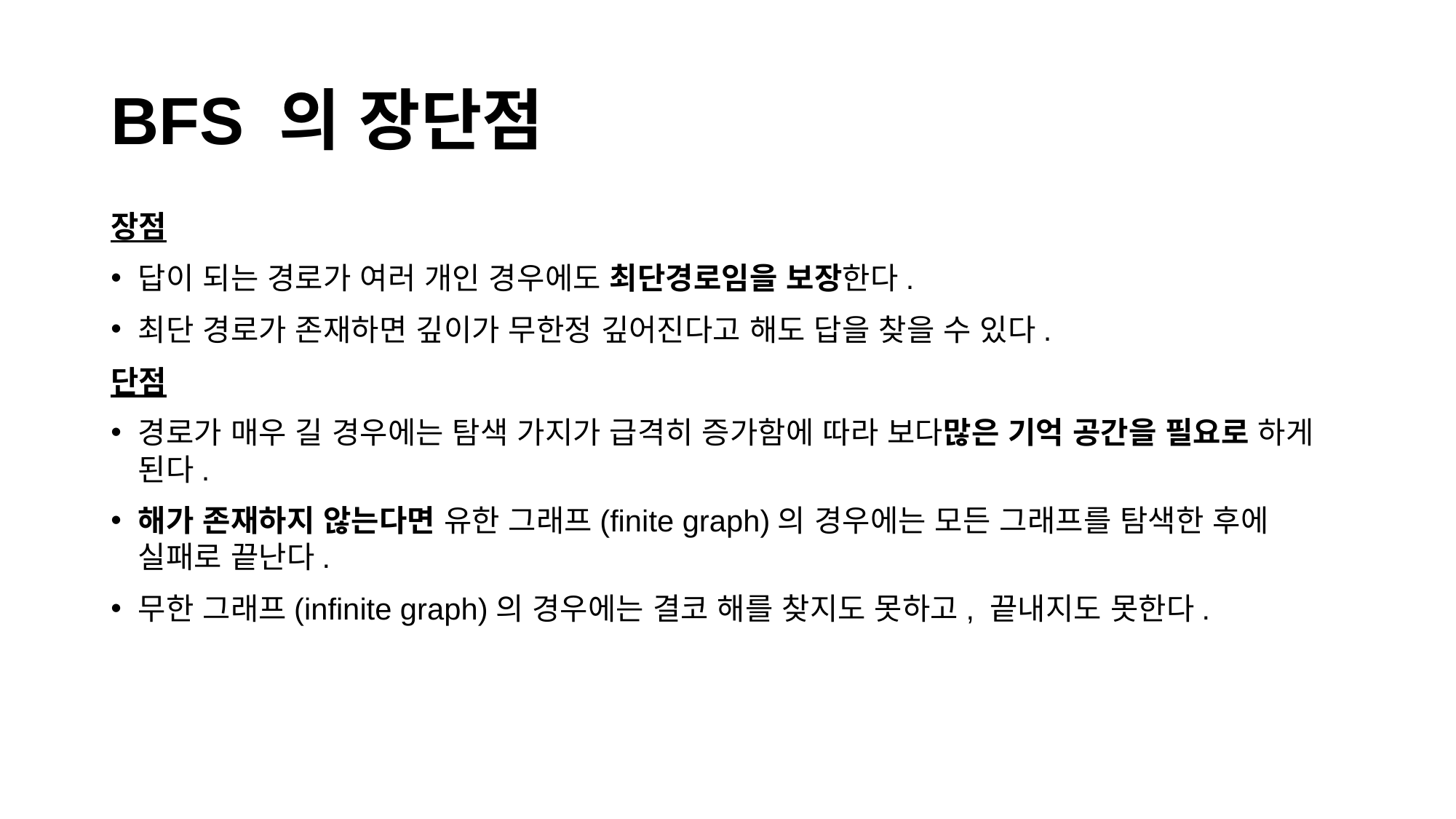

# BFS 의 장단점
장점
답이 되는 경로가 여러 개인 경우에도 최단경로임을 보장한다.
최단 경로가 존재하면 깊이가 무한정 깊어진다고 해도 답을 찾을 수 있다.
단점
경로가 매우 길 경우에는 탐색 가지가 급격히 증가함에 따라 보다많은 기억 공간을 필요로 하게 된다.
해가 존재하지 않는다면 유한 그래프(finite graph)의 경우에는 모든 그래프를 탐색한 후에 실패로 끝난다.
무한 그래프(infinite graph)의 경우에는 결코 해를 찾지도 못하고, 끝내지도 못한다.